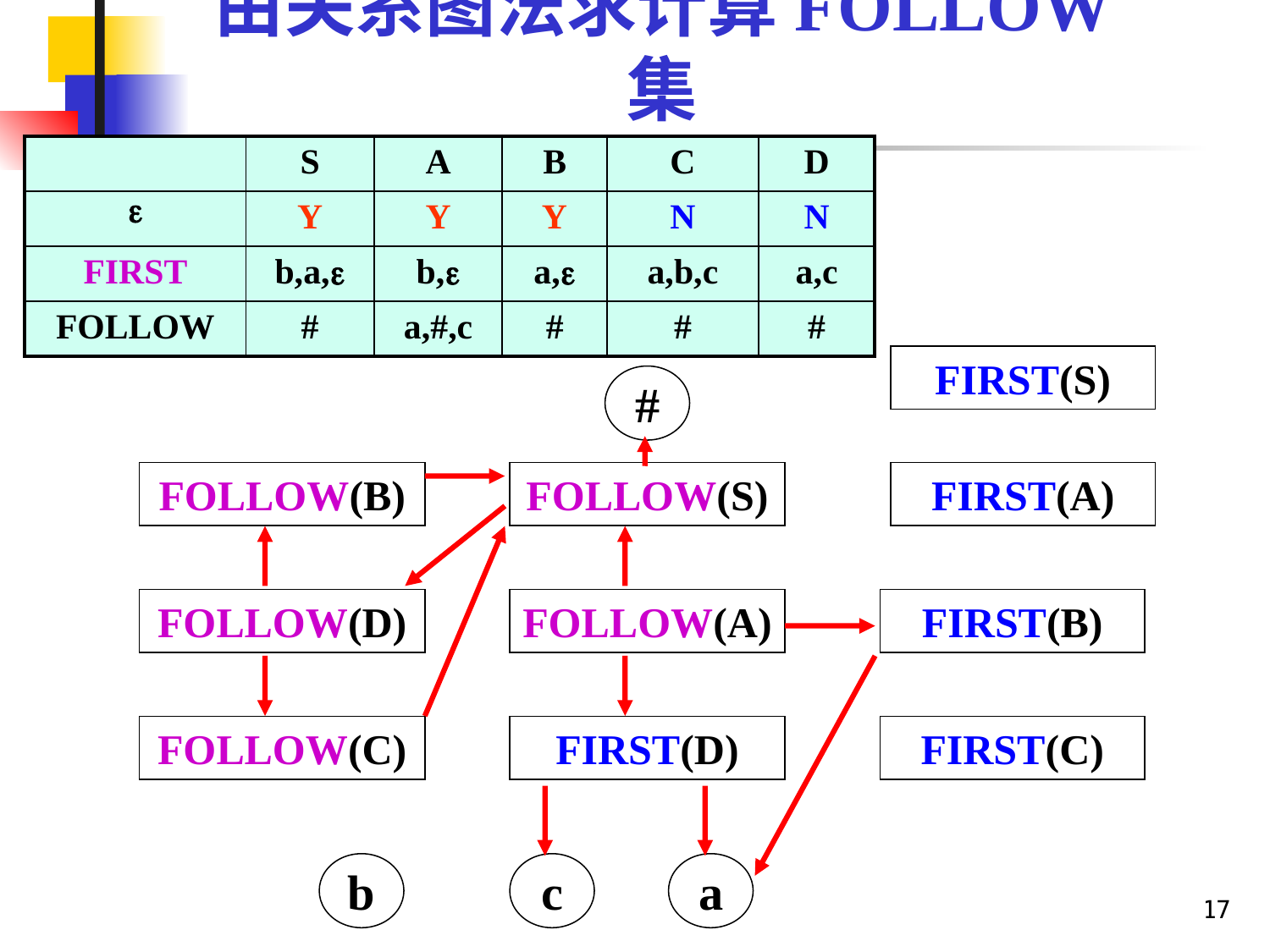

# 由关系图法求计算FOLLOW 集
|  | S | A | B | C | D |
| --- | --- | --- | --- | --- | --- |
| ε | Y | Y | Y | N | N |
| FIRST | b,a,ε | b,ε | a,ε | a,b,c | a,c |
| FOLLOW | # | a,#,c | # | # | # |
FIRST(S)
#

FOLLOW(B)
FOLLOW(S)
FIRST(A)

FOLLOW(D)
FOLLOW(A)
FIRST(B)

FOLLOW(C)
FIRST(D)
FIRST(C)

b
c
a
17